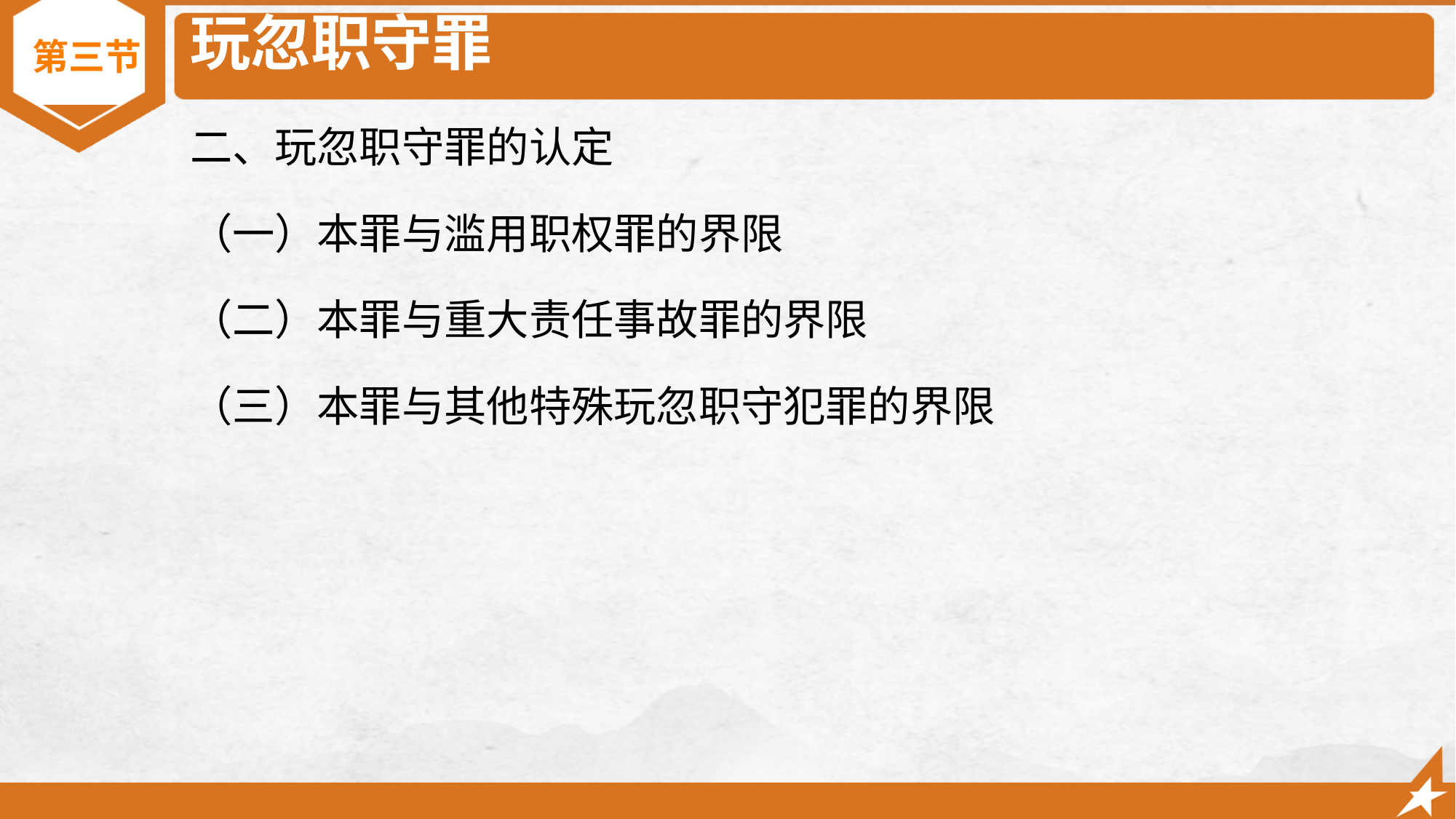

第三节

二、玩忽职守罪的认定
（一）本罪与滥用职权罪的界限
（二）本罪与重大责任事故罪的界限
（三）本罪与其他特殊玩忽职守犯罪的界限

# 玩忽职守罪